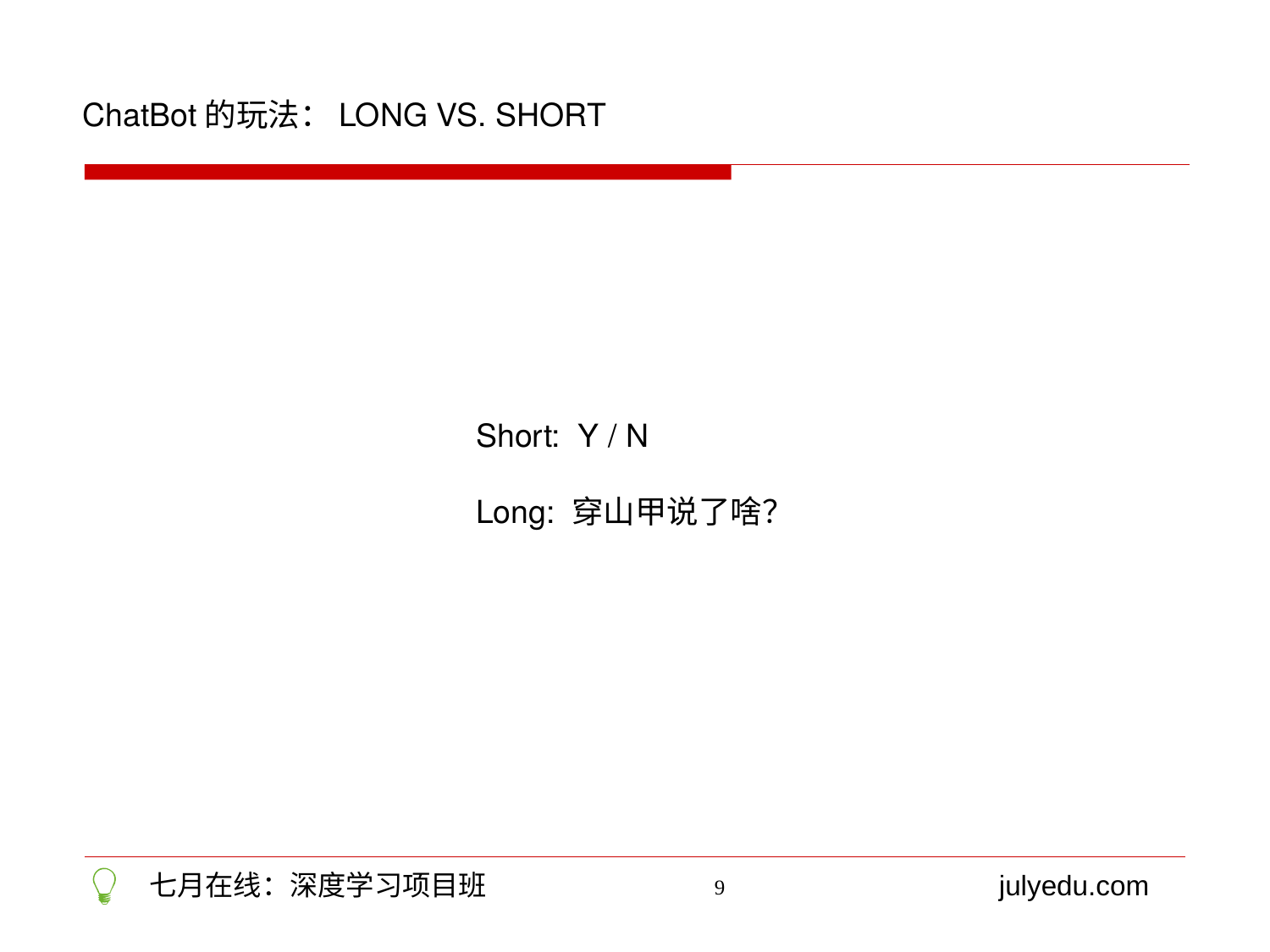

ChatBot的玩法：LONG VS. SHORT
Short:  Y / N

Long: 穿山甲说了啥？
9